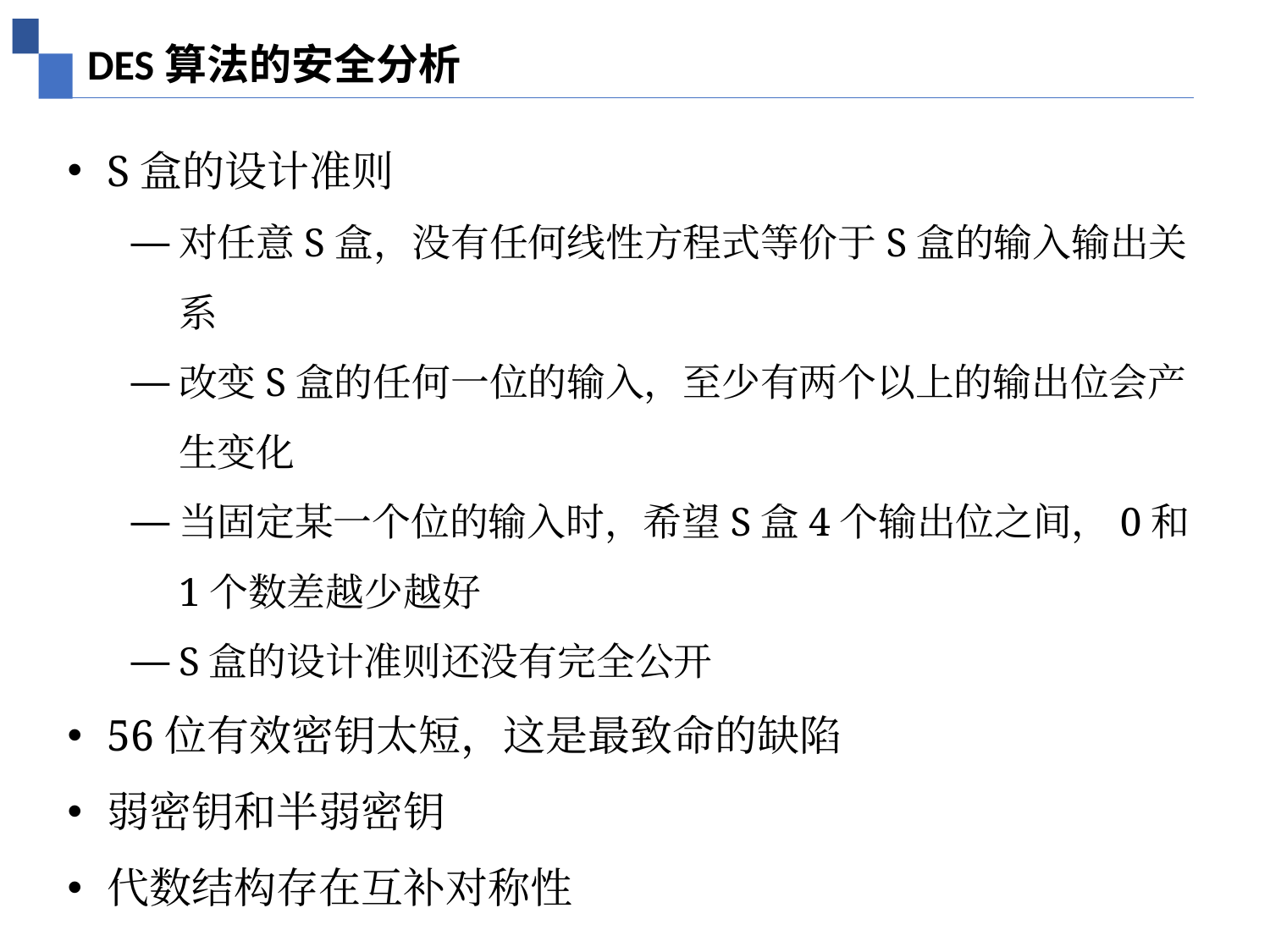

DES算法的安全分析
S盒的设计准则
对任意S盒，没有任何线性方程式等价于S盒的输入输出关系
改变S盒的任何一位的输入，至少有两个以上的输出位会产生变化
当固定某一个位的输入时，希望S盒4个输出位之间，0和1个数差越少越好
S盒的设计准则还没有完全公开
56位有效密钥太短，这是最致命的缺陷
弱密钥和半弱密钥
代数结构存在互补对称性
25